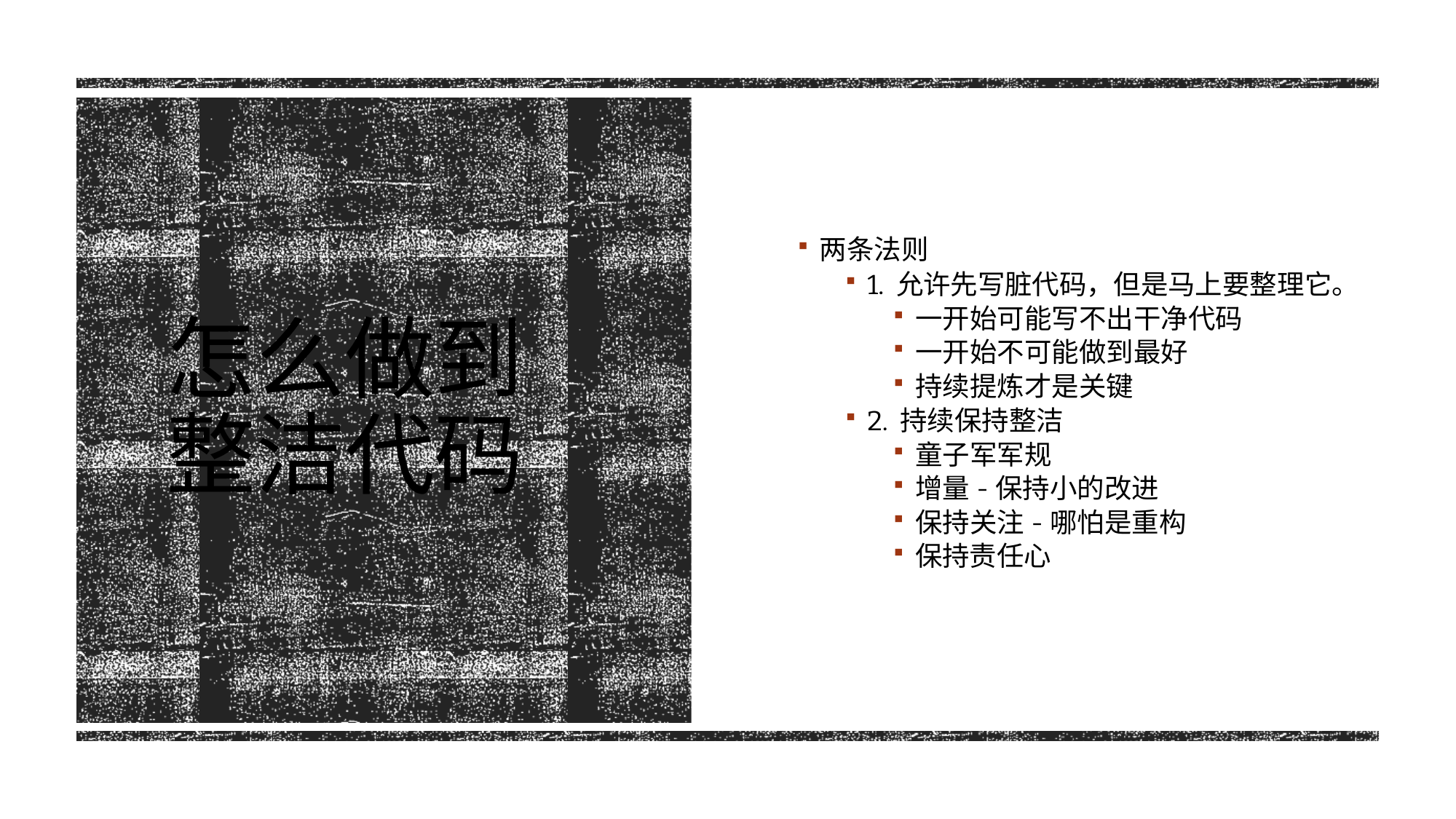

两条法则
1. 允许先写脏代码，但是马上要整理它。
一开始可能写不出干净代码
一开始不可能做到最好
持续提炼才是关键
2. 持续保持整洁
童子军军规
增量-保持小的改进
保持关注-哪怕是重构
保持责任心
# 怎么做到整洁代码